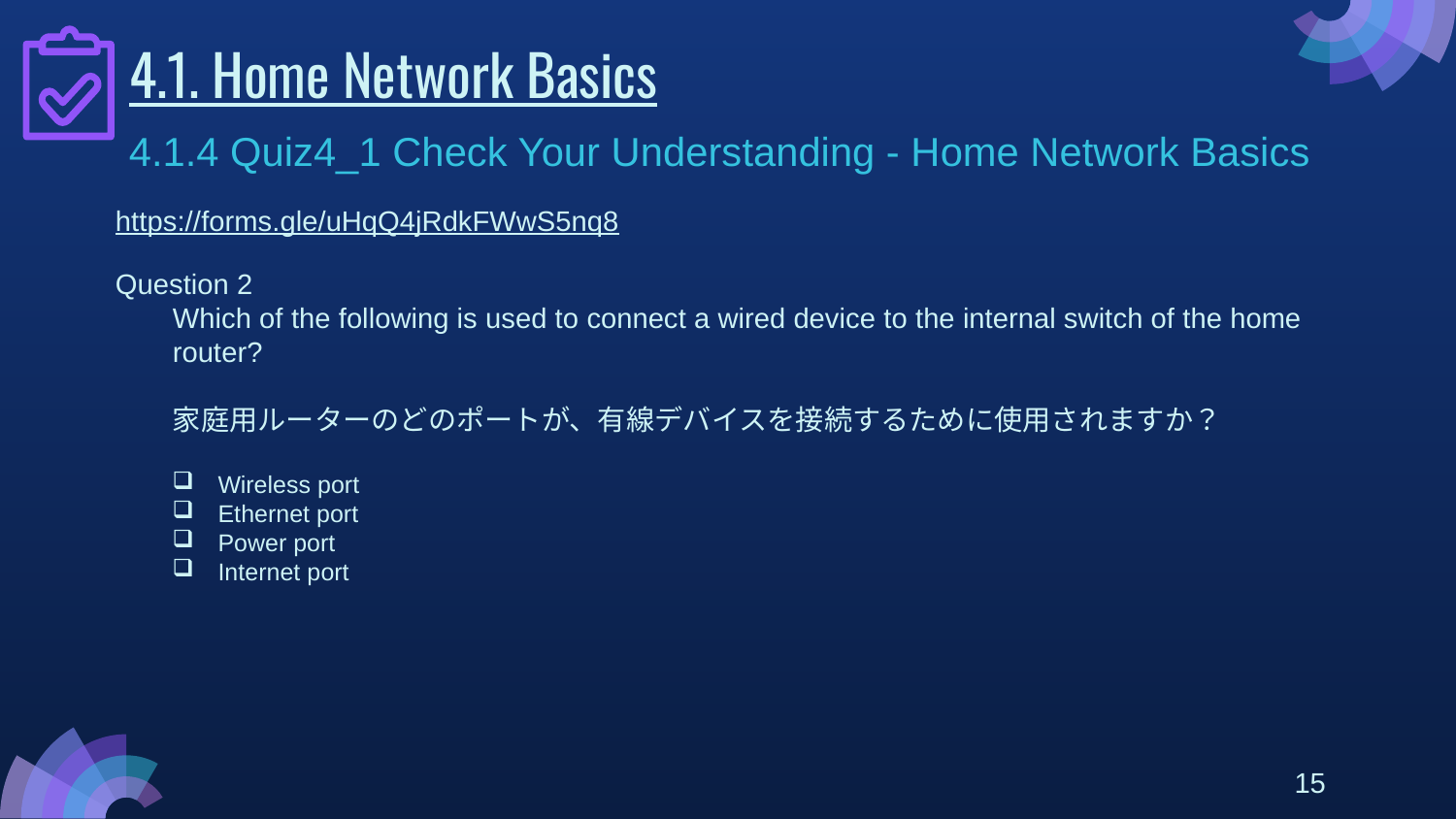

# 4.1. Home Network Basics
4.1.4 Quiz4_1 Check Your Understanding - Home Network Basics
https://forms.gle/uHqQ4jRdkFWwS5nq8

Question 2
Which of the following is used to connect a wired device to the internal switch of the home router?

家庭用ルーターのどのポートが、有線デバイスを接続するために使用されますか？

Wireless port
Ethernet port
Power port
Internet port
15